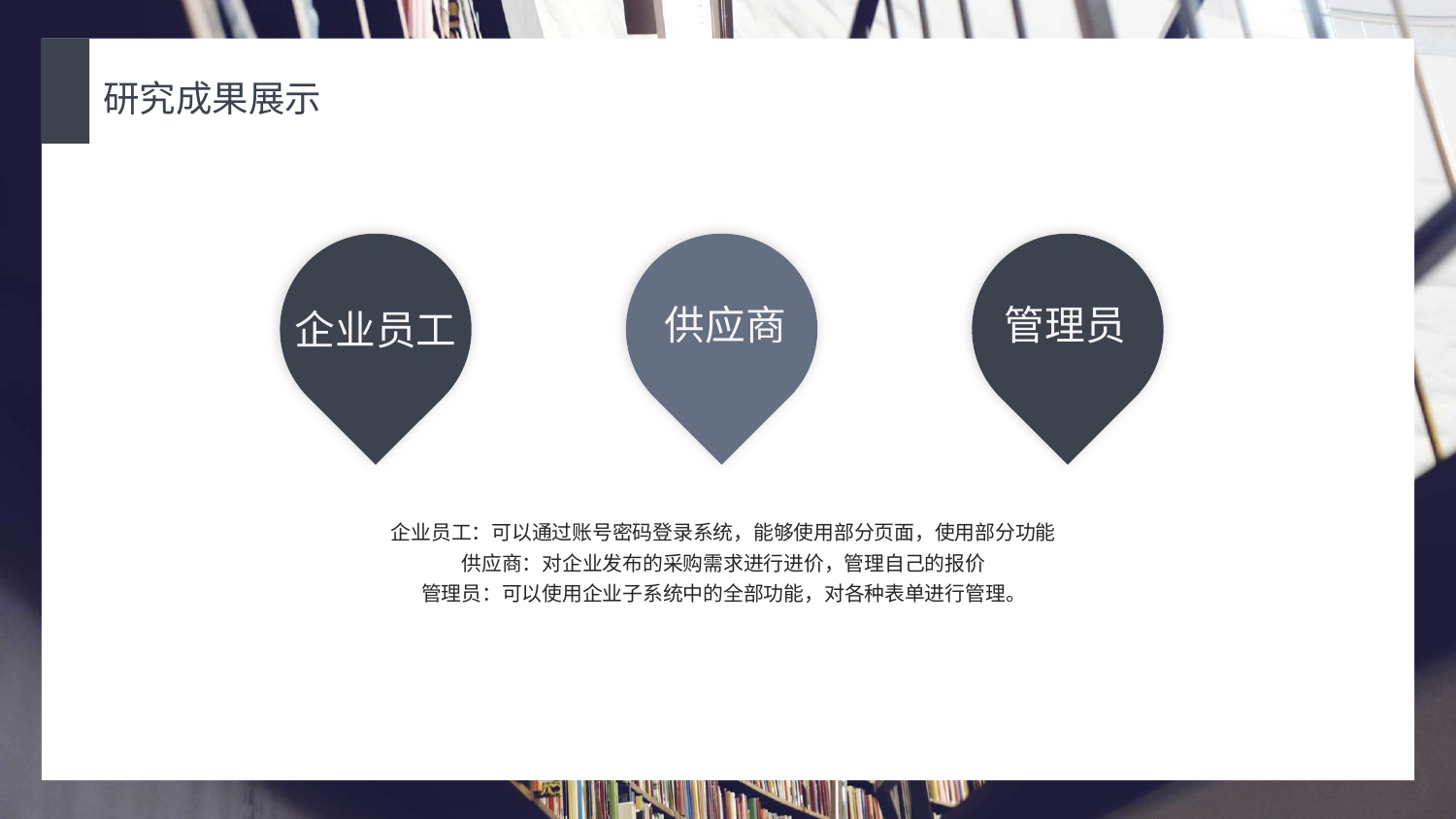

研究成果展示

供应商
管理员
企业员工
企业员工：可以通过账号密码登录系统，能够使用部分页面，使用部分功能
供应商：对企业发布的采购需求进行进价，管理自己的报价
管理员：可以使用企业子系统中的全部功能，对各种表单进行管理。